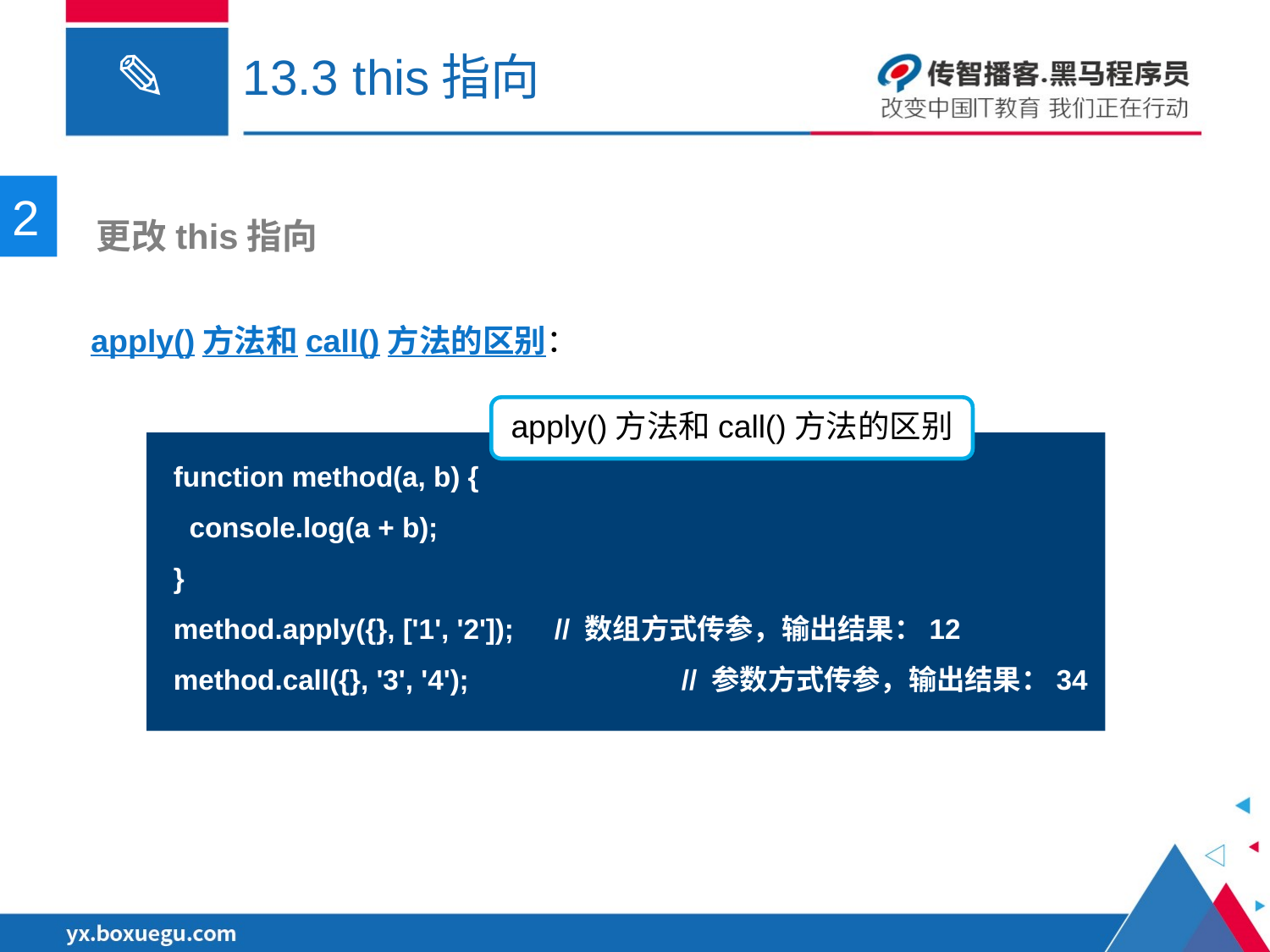

# 13.3 this指向

2
  更改this指向
apply()方法和call()方法的区别：
apply()方法和call()方法的区别

function method(a, b) {
  console.log(a + b);
}
method.apply({}, ['1', '2']); 	// 数组方式传参，输出结果：12
method.call({}, '3', '4');		// 参数方式传参，输出结果：34